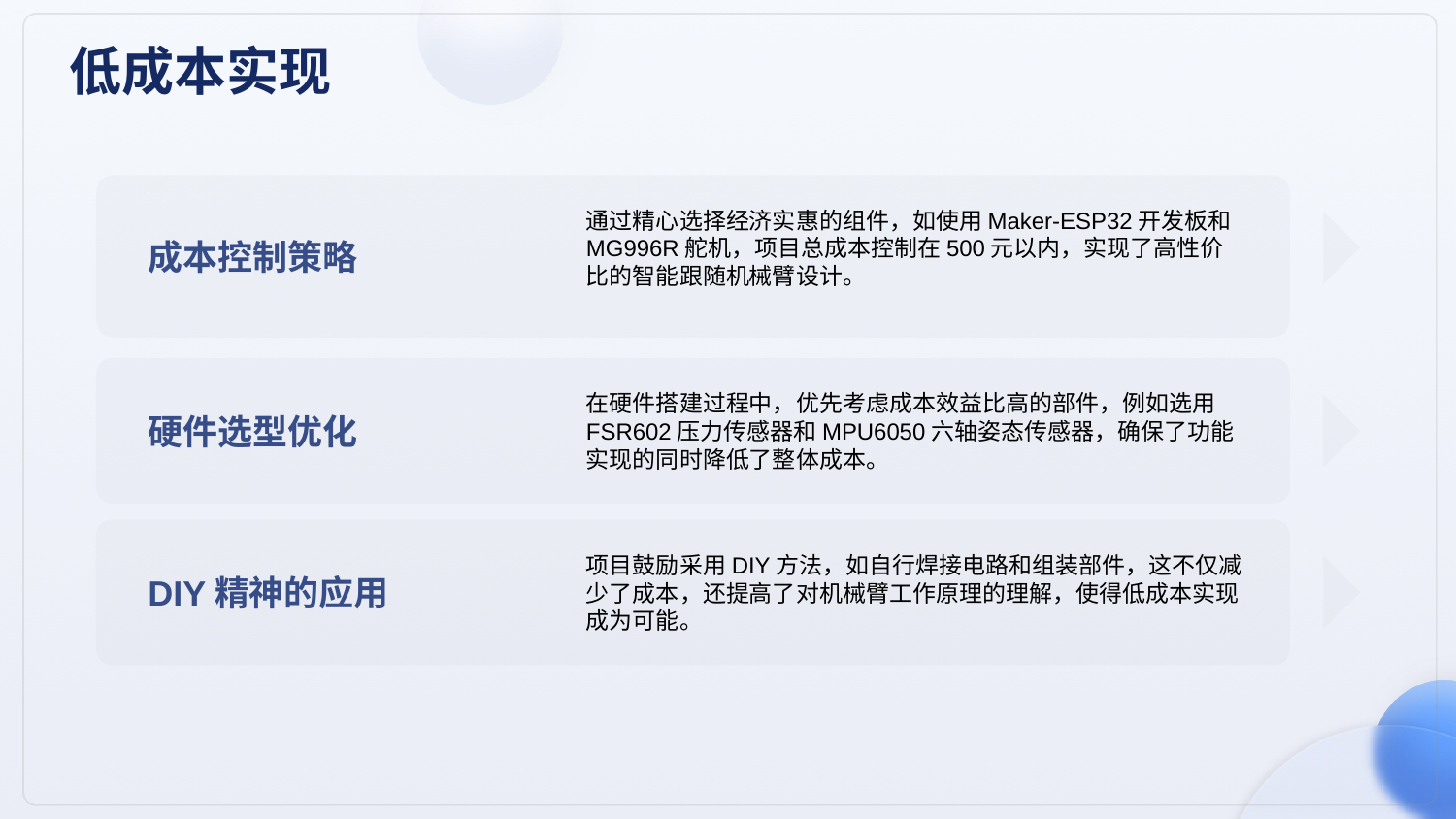

低成本实现

通过精心选择经济实惠的组件，如使用Maker-ESP32开发板和MG996R舵机，项目总成本控制在500元以内，实现了高性价比的智能跟随机械臂设计。
成本控制策略

在硬件搭建过程中，优先考虑成本效益比高的部件，例如选用FSR602压力传感器和MPU6050六轴姿态传感器，确保了功能实现的同时降低了整体成本。
硬件选型优化

项目鼓励采用DIY方法，如自行焊接电路和组装部件，这不仅减少了成本，还提高了对机械臂工作原理的理解，使得低成本实现成为可能。
DIY精神的应用